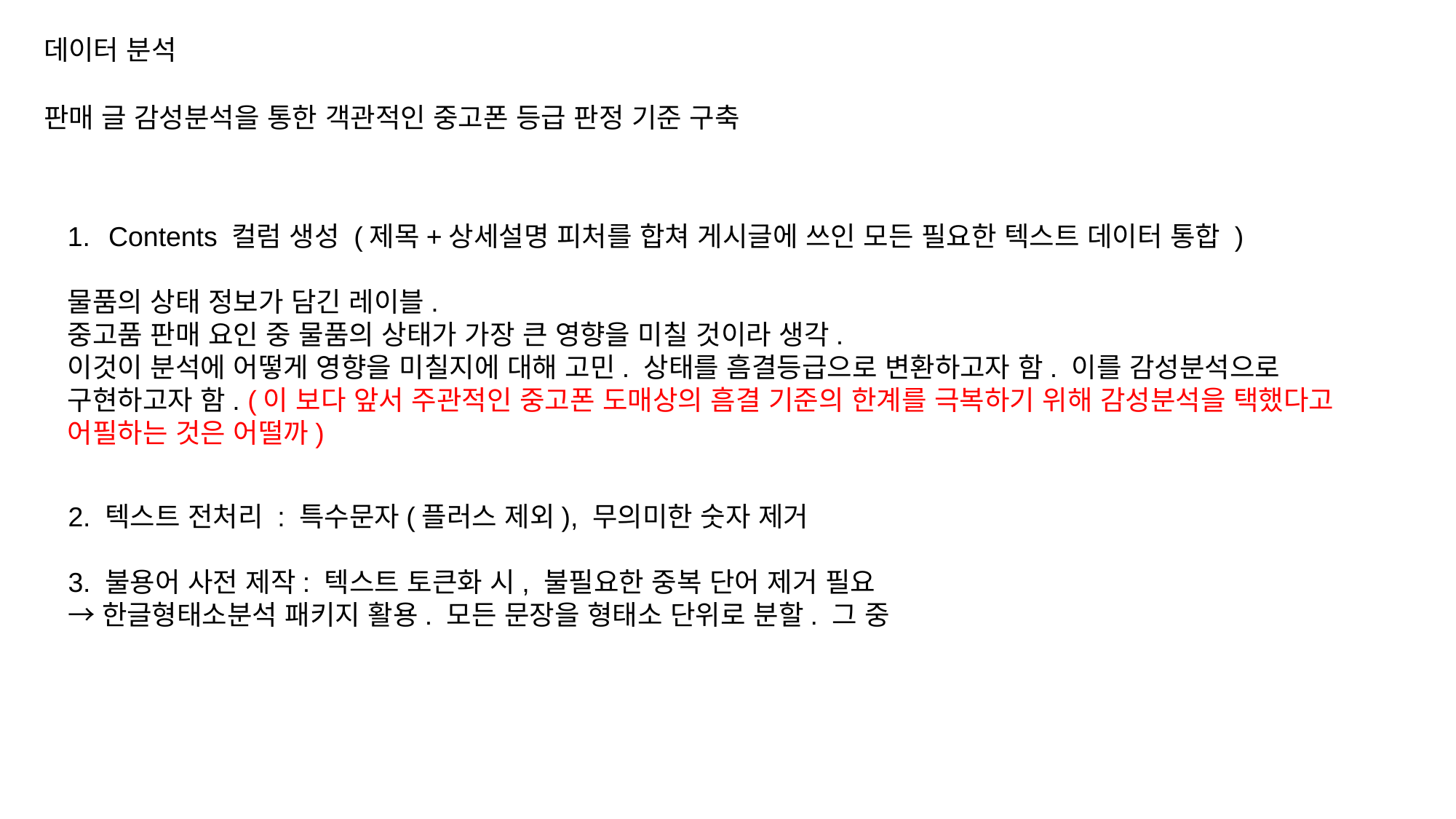

데이터 분석
판매 글 감성분석을 통한 객관적인 중고폰 등급 판정 기준 구축
Contents 컬럼 생성 (제목+상세설명 피처를 합쳐 게시글에 쓰인 모든 필요한 텍스트 데이터 통합 )

물품의 상태 정보가 담긴 레이블.
중고품 판매 요인 중 물품의 상태가 가장 큰 영향을 미칠 것이라 생각.
이것이 분석에 어떻게 영향을 미칠지에 대해 고민. 상태를 흠결등급으로 변환하고자 함. 이를 감성분석으로 구현하고자 함. (이 보다 앞서 주관적인 중고폰 도매상의 흠결 기준의 한계를 극복하기 위해 감성분석을 택했다고 어필하는 것은 어떨까)
2. 텍스트 전처리 : 특수문자(플러스 제외), 무의미한 숫자 제거

3. 불용어 사전 제작: 텍스트 토큰화 시, 불필요한 중복 단어 제거 필요
→한글형태소분석 패키지 활용. 모든 문장을 형태소 단위로 분할. 그 중